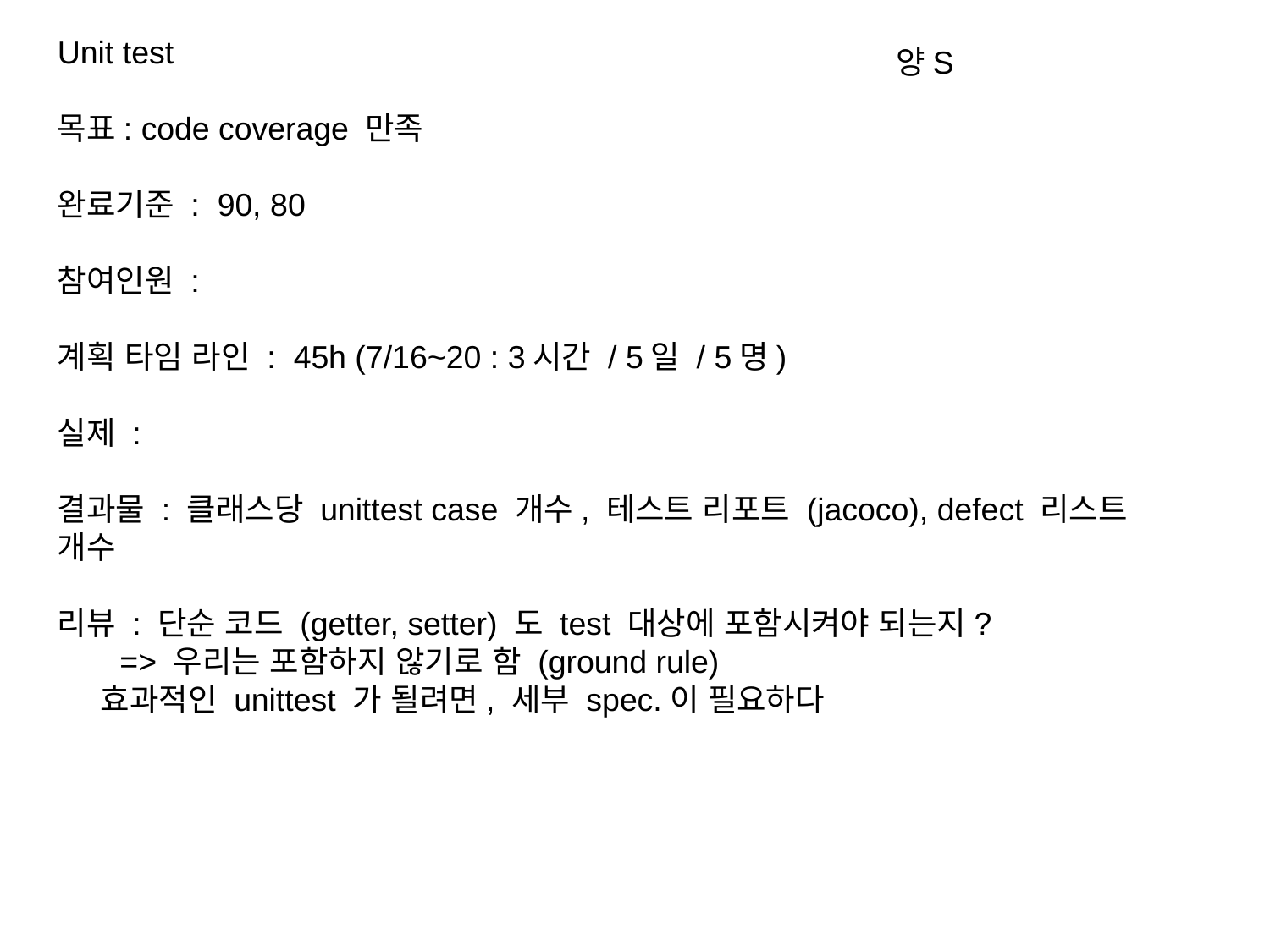

Unit test

목표: code coverage 만족

완료기준 :  90, 80

참여인원 :

계획 타임 라인 :  45h (7/16~20 : 3시간 / 5일 / 5명)

실제 :

결과물 : 클래스당 unittest case 개수, 테스트 리포트 (jacoco), defect 리스트 개수

리뷰 : 단순 코드 (getter, setter) 도 test 대상에 포함시켜야 되는지?
       => 우리는 포함하지 않기로 함 (ground rule)
    효과적인 unittest 가 될려면, 세부 spec.이 필요하다

양S